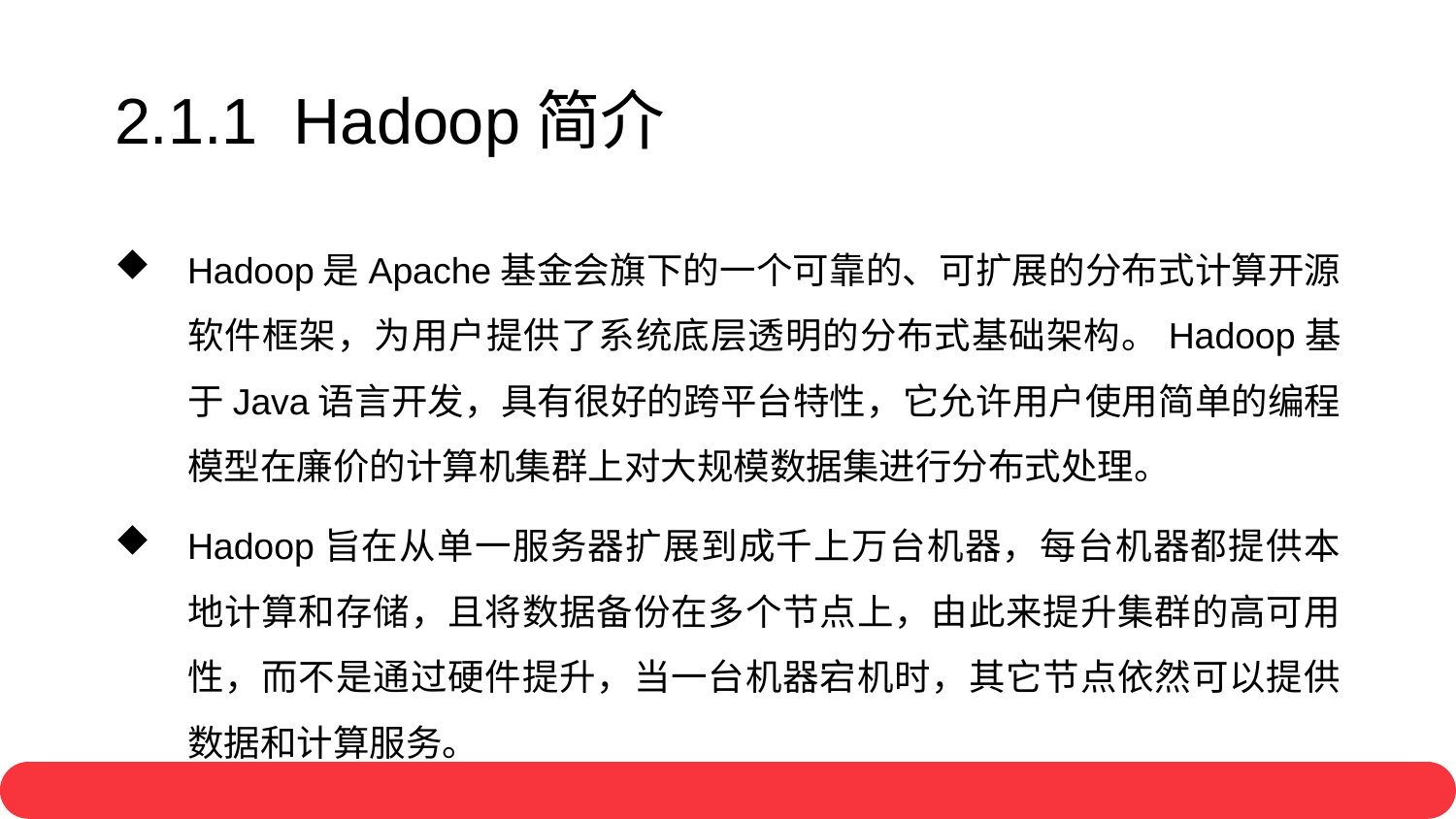

# 2.1.1  Hadoop简介
Hadoop是Apache基金会旗下的一个可靠的、可扩展的分布式计算开源软件框架，为用户提供了系统底层透明的分布式基础架构。Hadoop基于Java语言开发，具有很好的跨平台特性，它允许用户使用简单的编程模型在廉价的计算机集群上对大规模数据集进行分布式处理。
Hadoop旨在从单一服务器扩展到成千上万台机器，每台机器都提供本地计算和存储，且将数据备份在多个节点上，由此来提升集群的高可用性，而不是通过硬件提升，当一台机器宕机时，其它节点依然可以提供数据和计算服务。